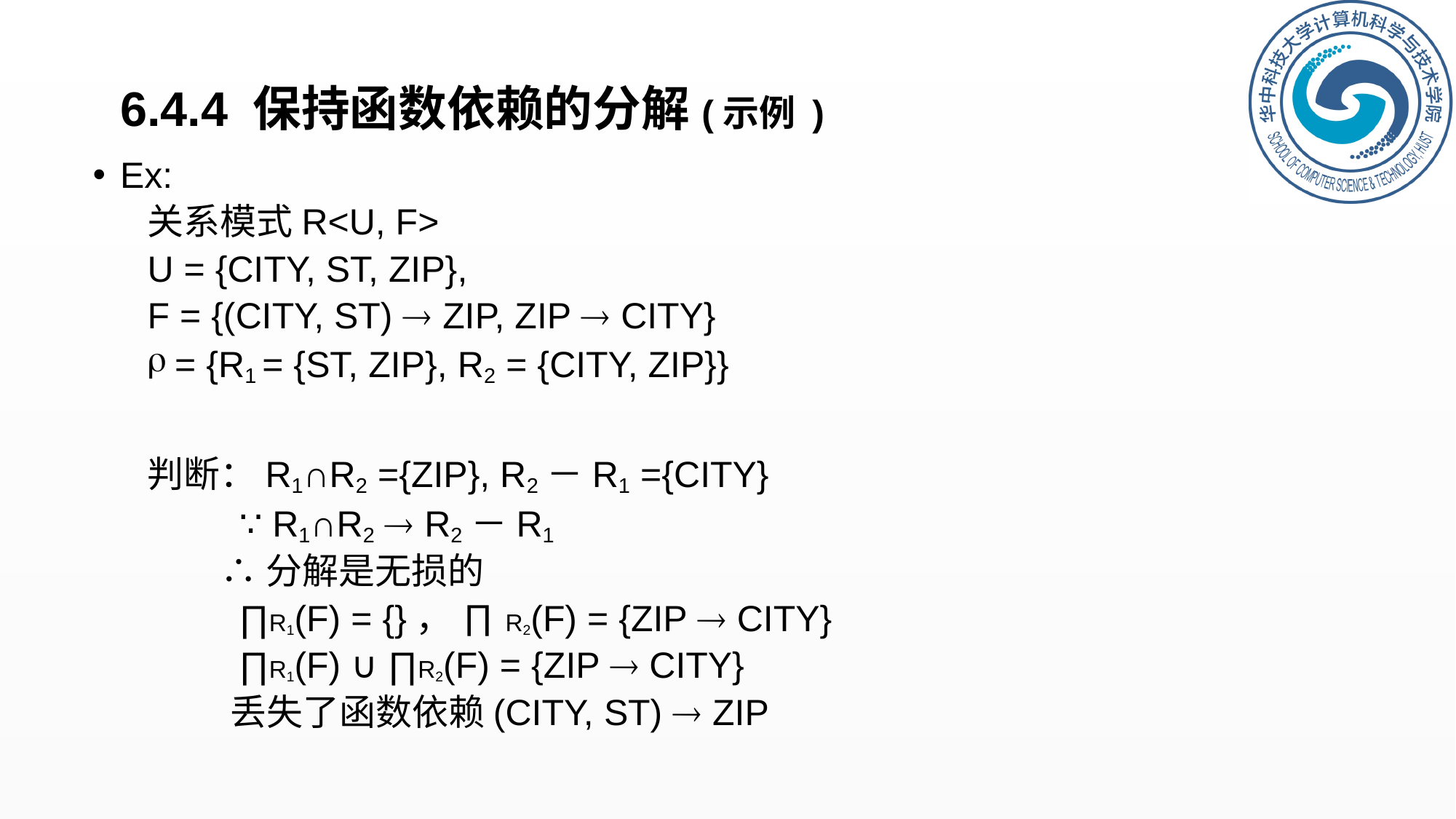

# 6.4.4 保持函数依赖的分解(示例 )
Ex:
关系模式R<U, F>
U = {CITY, ST, ZIP},
F = {(CITY, ST) → ZIP, ZIP → CITY}
= {R1 = {ST, ZIP}, R2 = {CITY, ZIP}}

判断：R1∩R2 ={ZIP}, R2－R1 ={CITY}
         ∵ R1∩R2 → R2－R1
         ∴分解是无损的
         ∏R1(F) = {}， ∏R2(F) = {ZIP → CITY}
         ∏R1(F) ∪ ∏R2(F) = {ZIP → CITY}
         丢失了函数依赖(CITY, ST) → ZIP